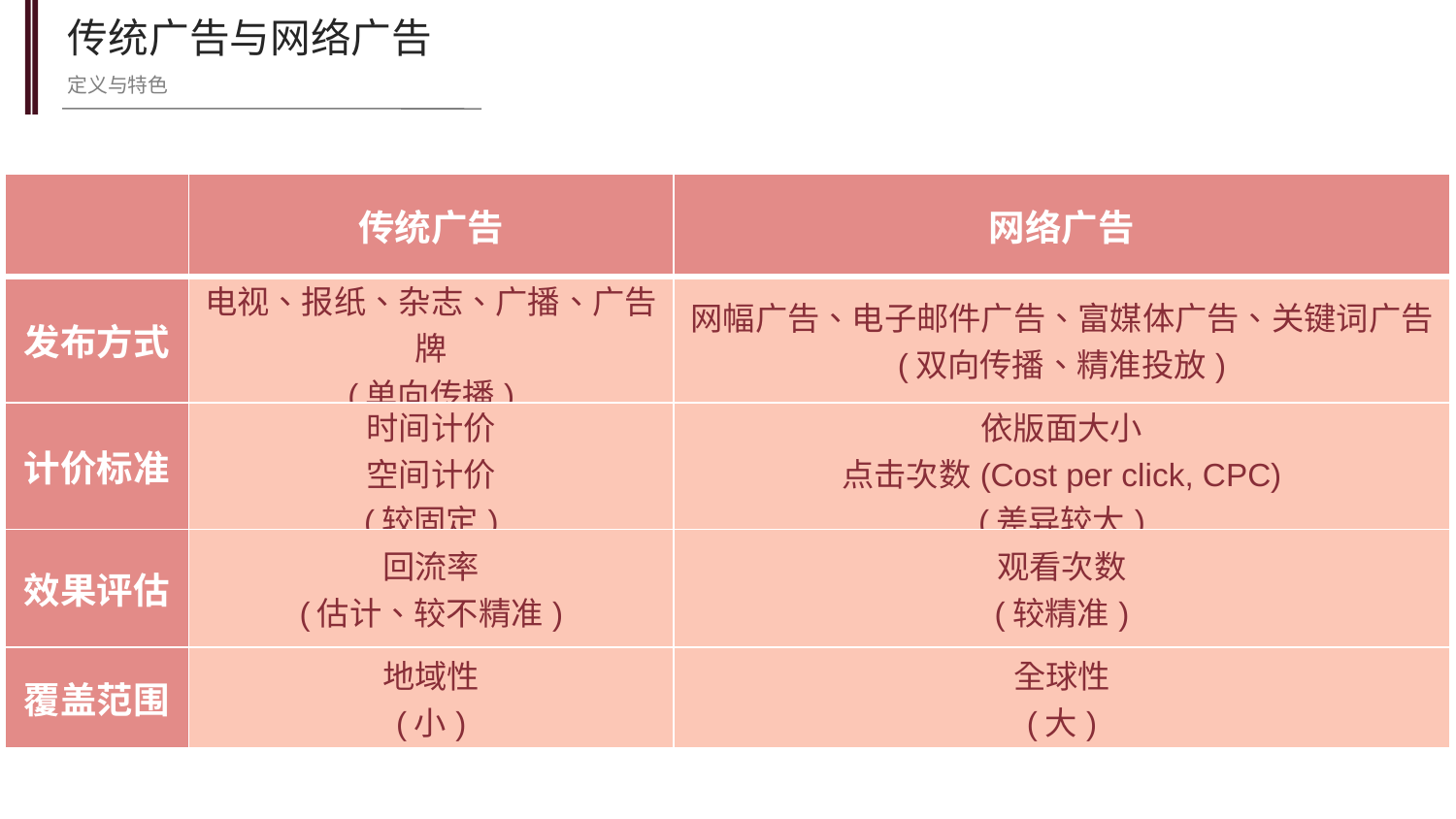

传统广告与网络广告
定义与特色

|  | 传统广告 | 网络广告 |
| --- | --- | --- |
| 发布方式 | 电视、报纸、杂志、广播、广告牌 (单向传播) | 网幅广告、电子邮件广告、富媒体广告、关键词广告 (双向传播、精准投放) |
| 计价标准 | 时间计价 空间计价 (较固定) | 依版面大小 点击次数(Cost per click, CPC) (差异较大) |
| 效果评估 | 回流率 (估计、较不精准) | 观看次数 (较精准) |
| 覆盖范围 | 地域性 (小) | 全球性 (大) |